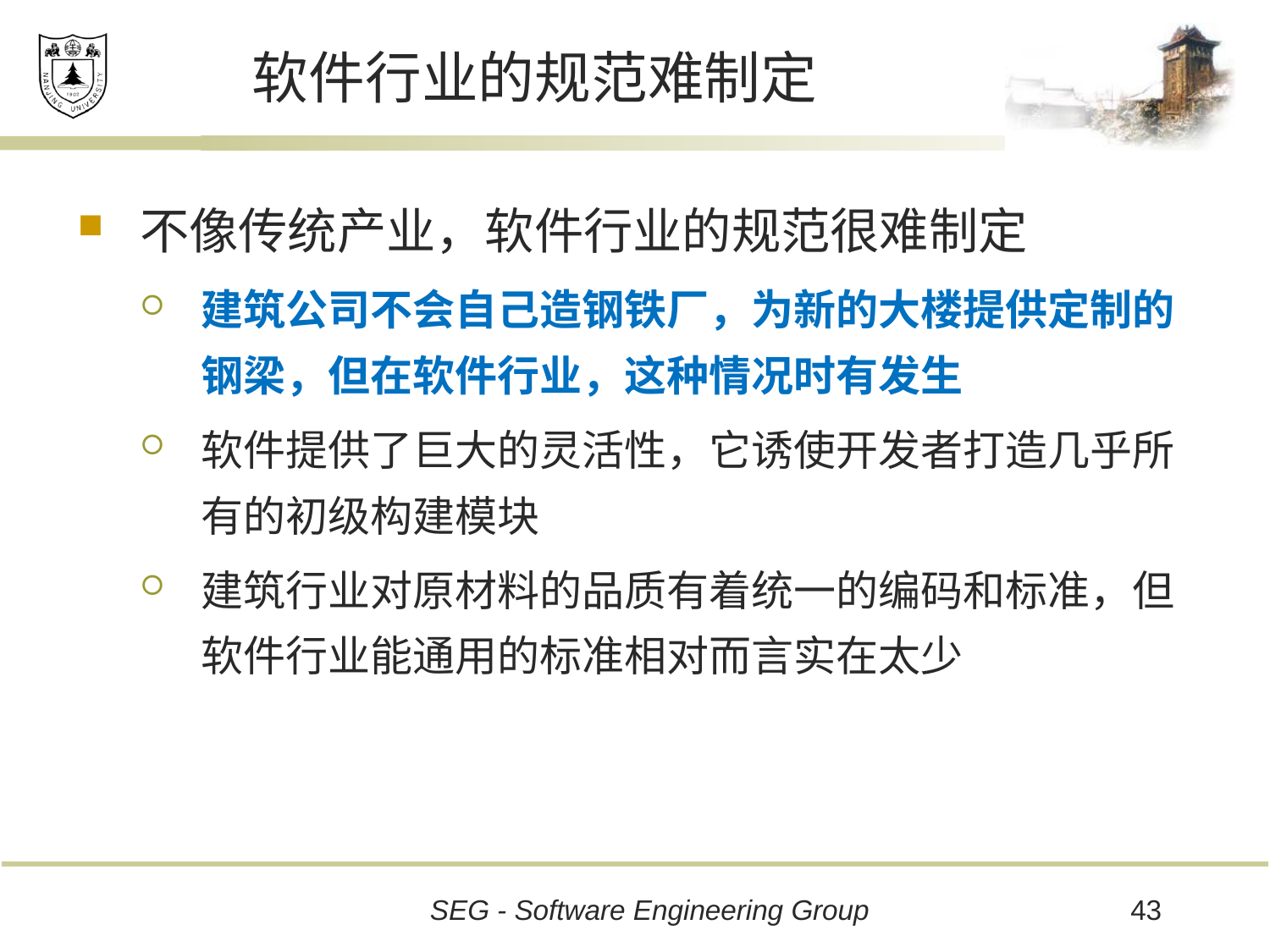

# 软件行业的规范难制定
不像传统产业，软件行业的规范很难制定
建筑公司不会自己造钢铁厂，为新的大楼提供定制的钢梁，但在软件行业，这种情况时有发生
软件提供了巨大的灵活性，它诱使开发者打造几乎所有的初级构建模块
建筑行业对原材料的品质有着统一的编码和标准，但软件行业能通用的标准相对而言实在太少
43
SEG - Software Engineering Group